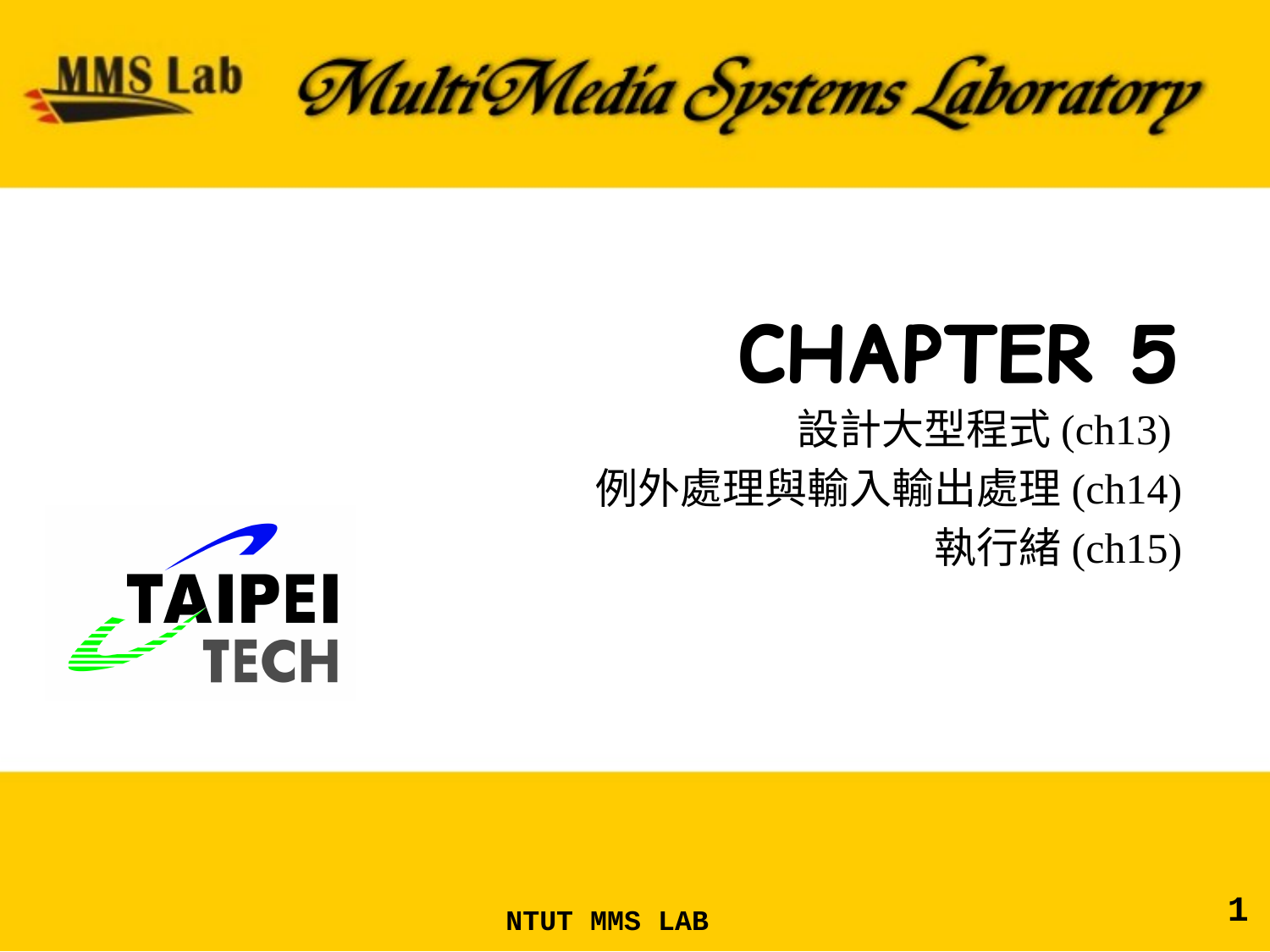

# CHAPTER 5
設計大型程式(ch13)
例外處理與輸入輸出處理(ch14)
執行緒(ch15)

1
NTUT MMS LAB